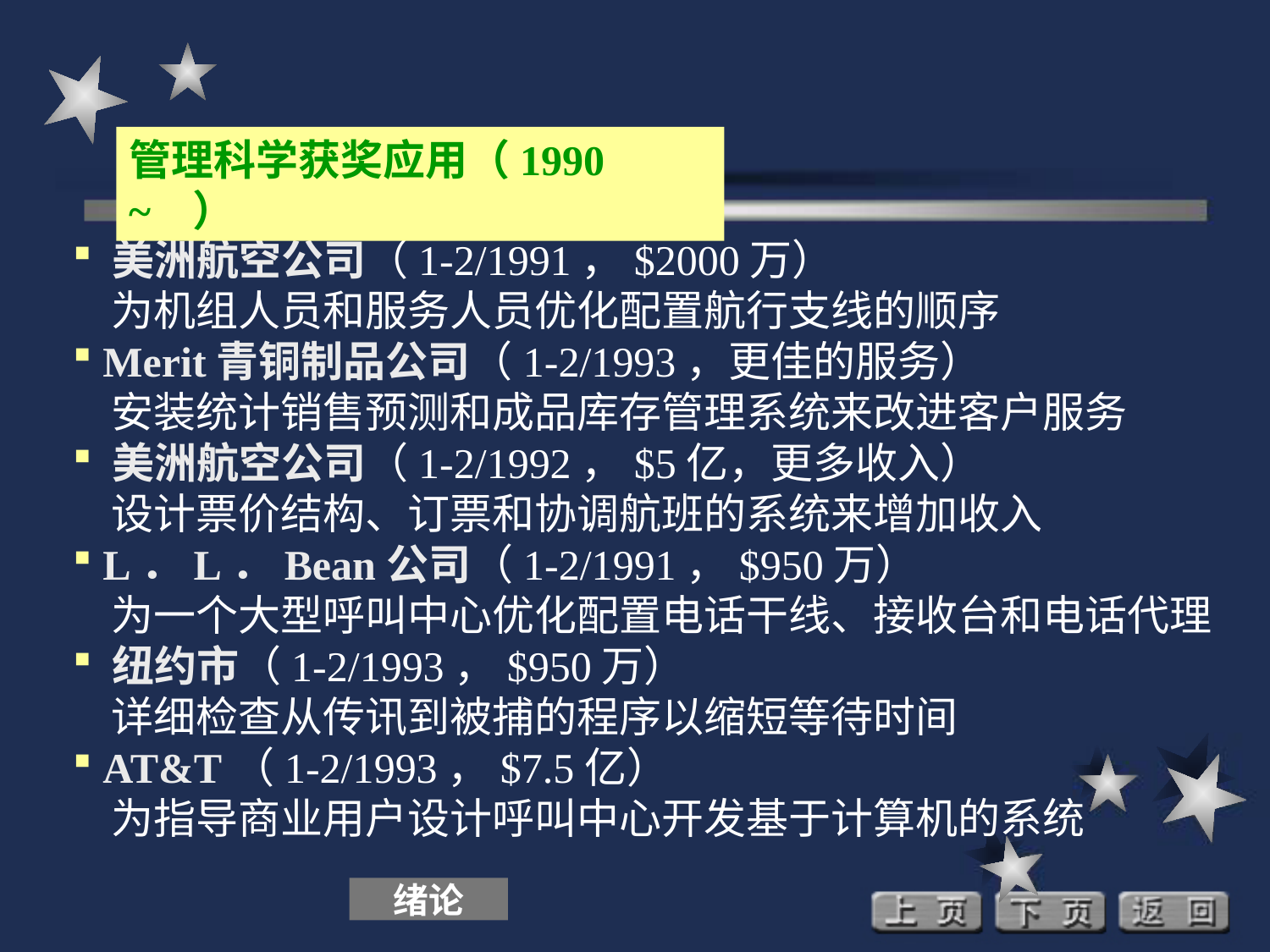

管理科学获奖应用（1990 ~   ）
 美洲航空公司（1-2/1991，$2000万）
   为机组人员和服务人员优化配置航行支线的顺序
 Merit青铜制品公司（1-2/1993，更佳的服务）
   安装统计销售预测和成品库存管理系统来改进客户服务
 美洲航空公司（1-2/1992，$5亿，更多收入）
   设计票价结构、订票和协调航班的系统来增加收入
 L．L．Bean公司（1-2/1991，$950万）
   为一个大型呼叫中心优化配置电话干线、接收台和电话代理
 纽约市（1-2/1993，$950万）
   详细检查从传讯到被捕的程序以缩短等待时间
 AT&T（1-2/1993，$7.5亿）
   为指导商业用户设计呼叫中心开发基于计算机的系统
绪论